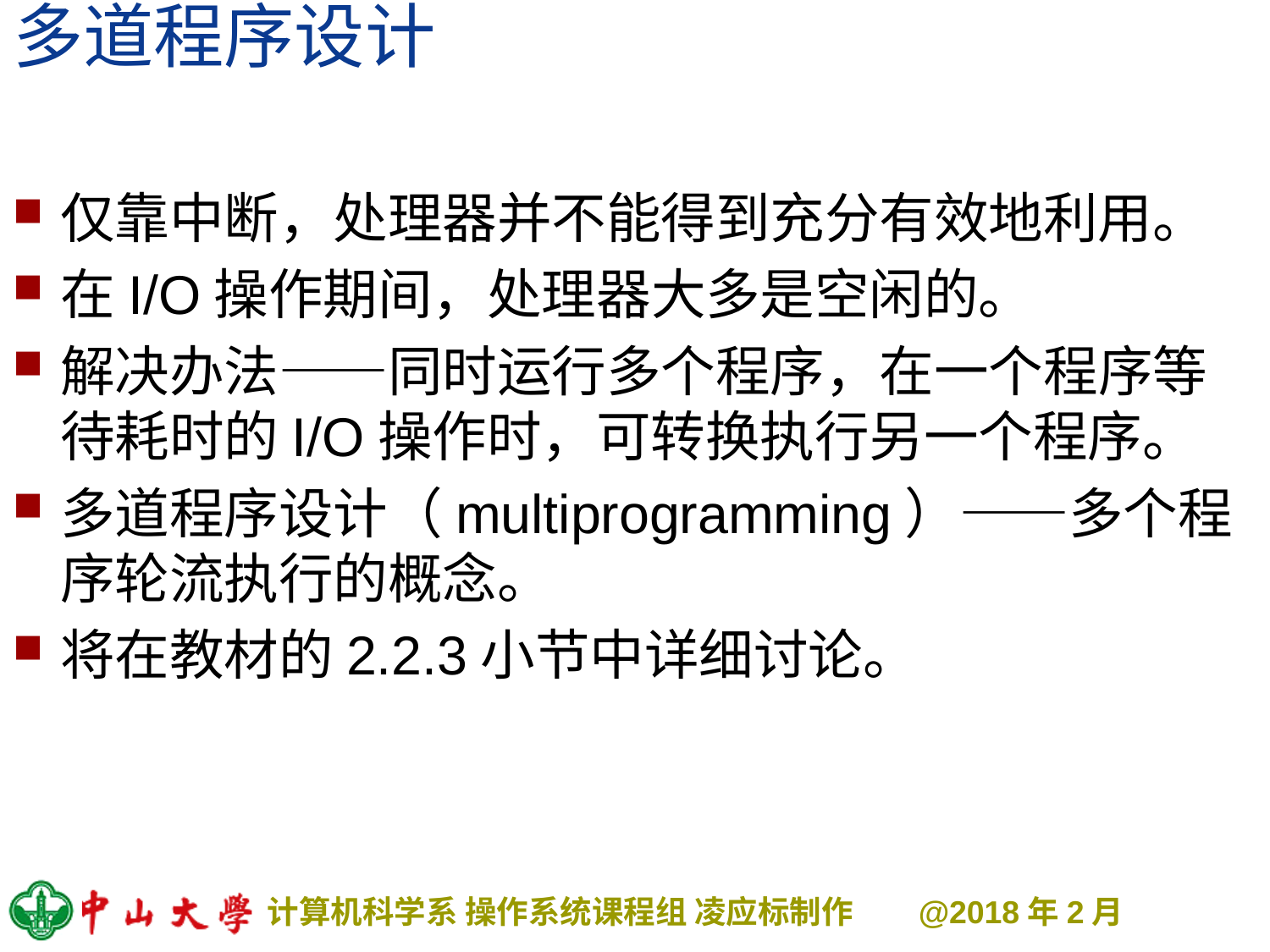

# 多道程序设计
仅靠中断，处理器并不能得到充分有效地利用。
在I/O操作期间，处理器大多是空闲的。
解决办法——同时运行多个程序，在一个程序等待耗时的I/O操作时，可转换执行另一个程序。
多道程序设计（multiprogramming）——多个程序轮流执行的概念。
将在教材的2.2.3小节中详细讨论。